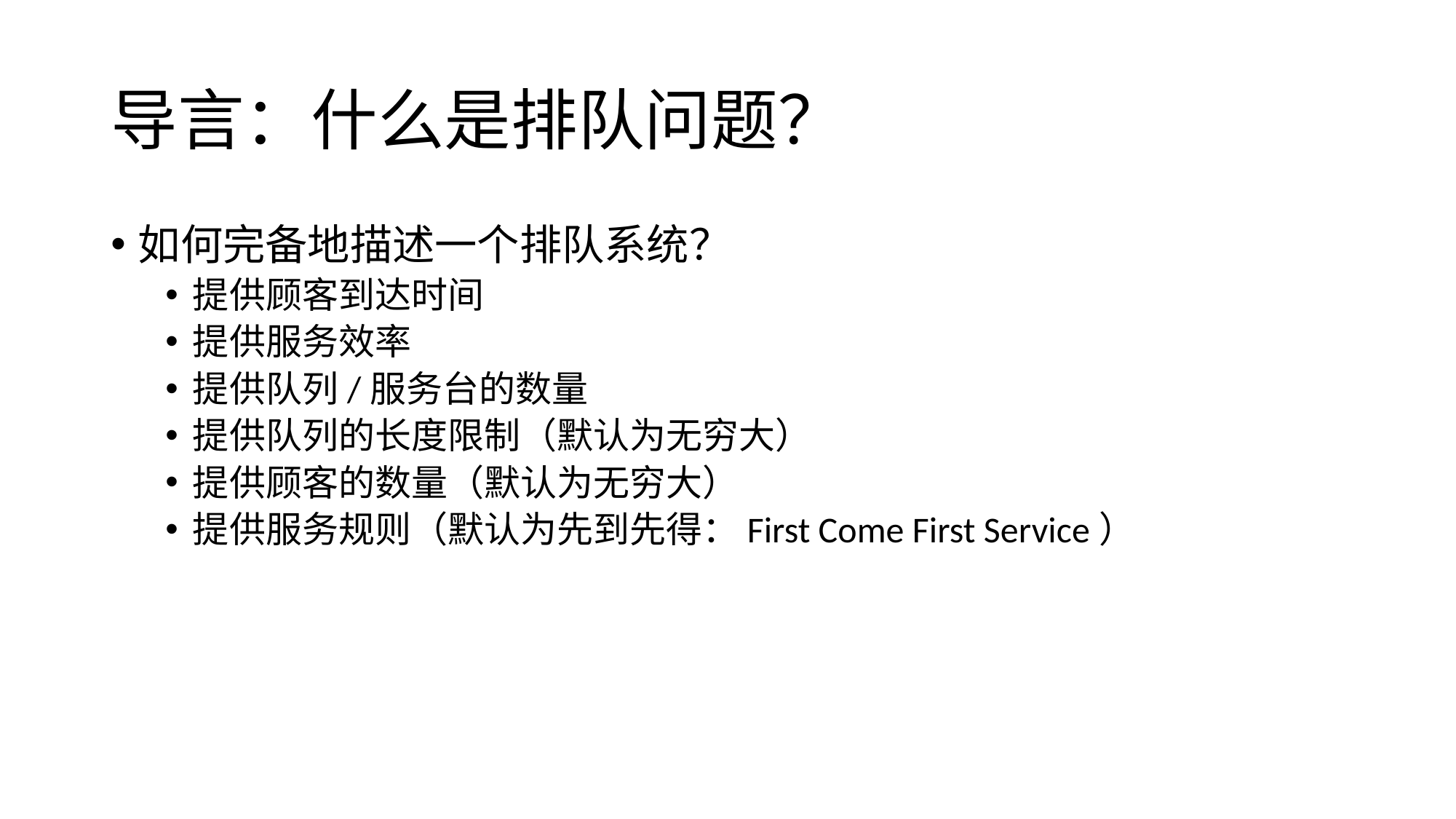

# 导言：什么是排队问题？
如何完备地描述一个排队系统？
提供顾客到达时间
提供服务效率
提供队列/服务台的数量
提供队列的长度限制（默认为无穷大）
提供顾客的数量（默认为无穷大）
提供服务规则（默认为先到先得：First Come First Service）